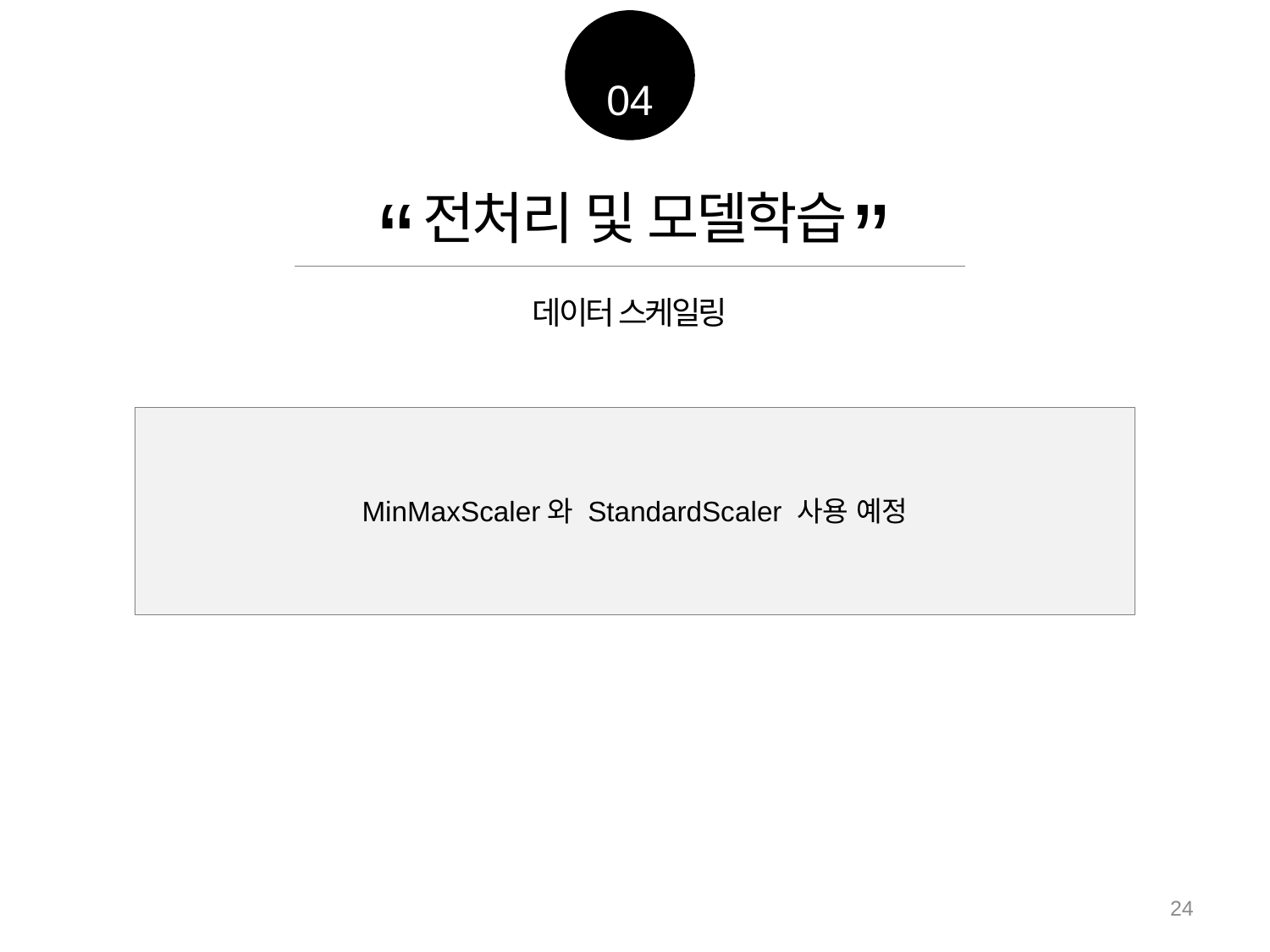

04
“               ”
전처리 및 모델학습
데이터 스케일링
MinMaxScaler와 StandardScaler 사용 예정
24